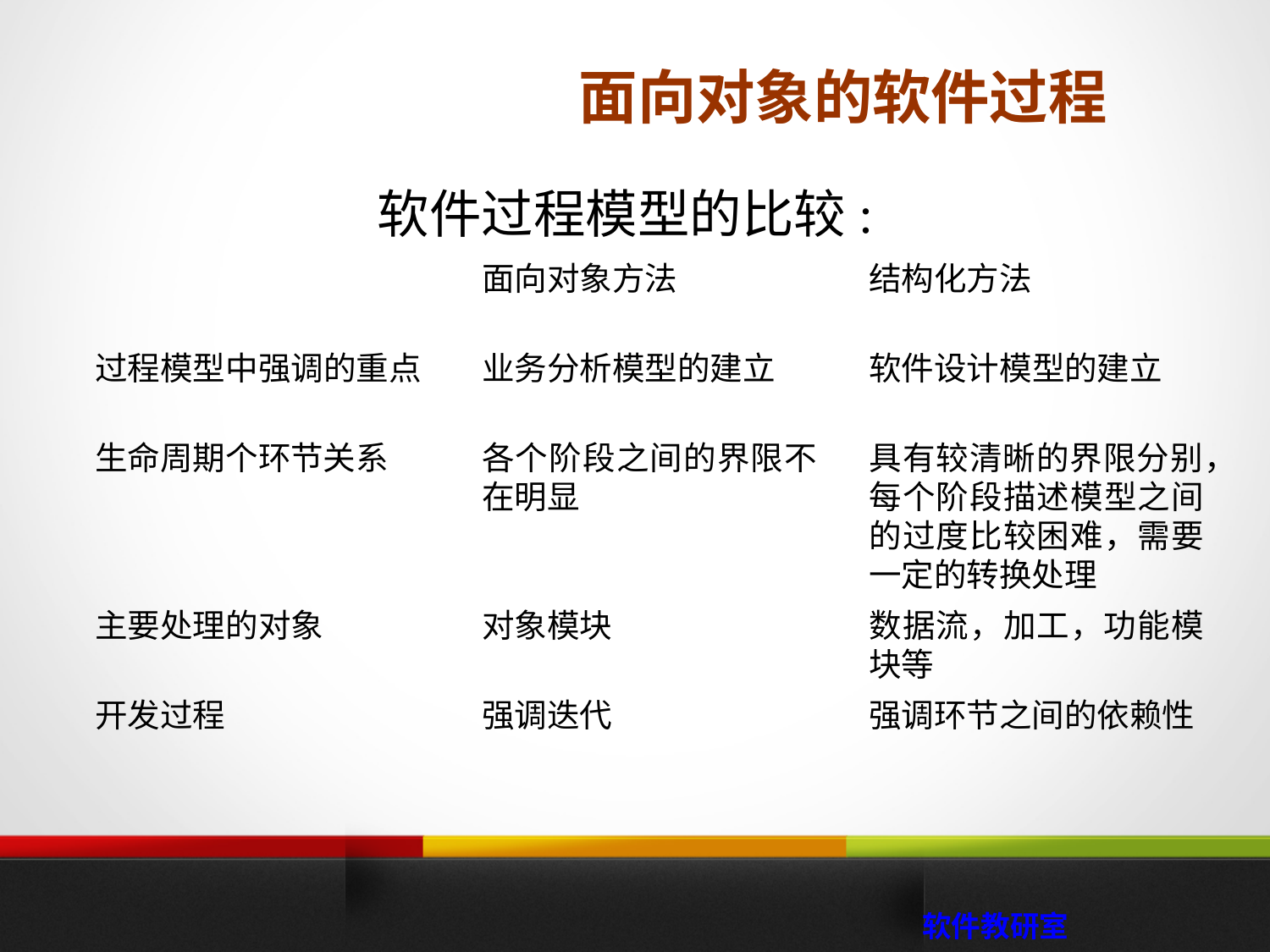

面向对象的软件过程

# 软件过程模型的比较:

面向对象方法

结构化方法

过程模型中强调的重点

业务分析模型的建立

软件设计模型的建立

生命周期个环节关系

各个阶段之间的界限不在明显

具有较清晰的界限分别，每个阶段描述模型之间的过度比较困难，需要一定的转换处理

主要处理的对象

对象模块

数据流，加工，功能模块等

开发过程

强调迭代

强调环节之间的依赖性

                                     软件教研室